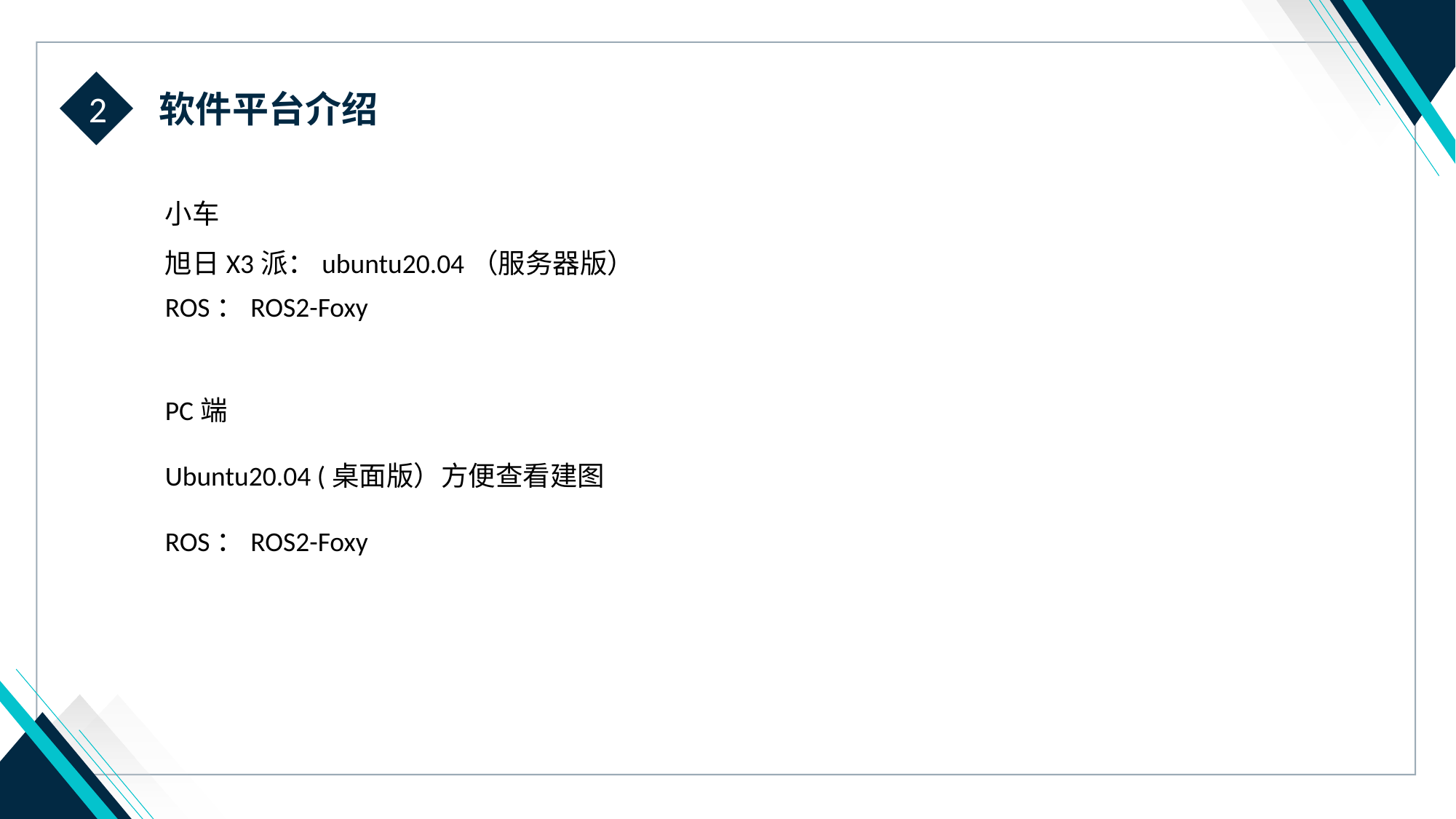

2
软件平台介绍
小车
旭日X3派：ubuntu20.04（服务器版）
ROS：ROS2-Foxy
PC端

Ubuntu20.04 (桌面版）方便查看建图

ROS：ROS2-Foxy